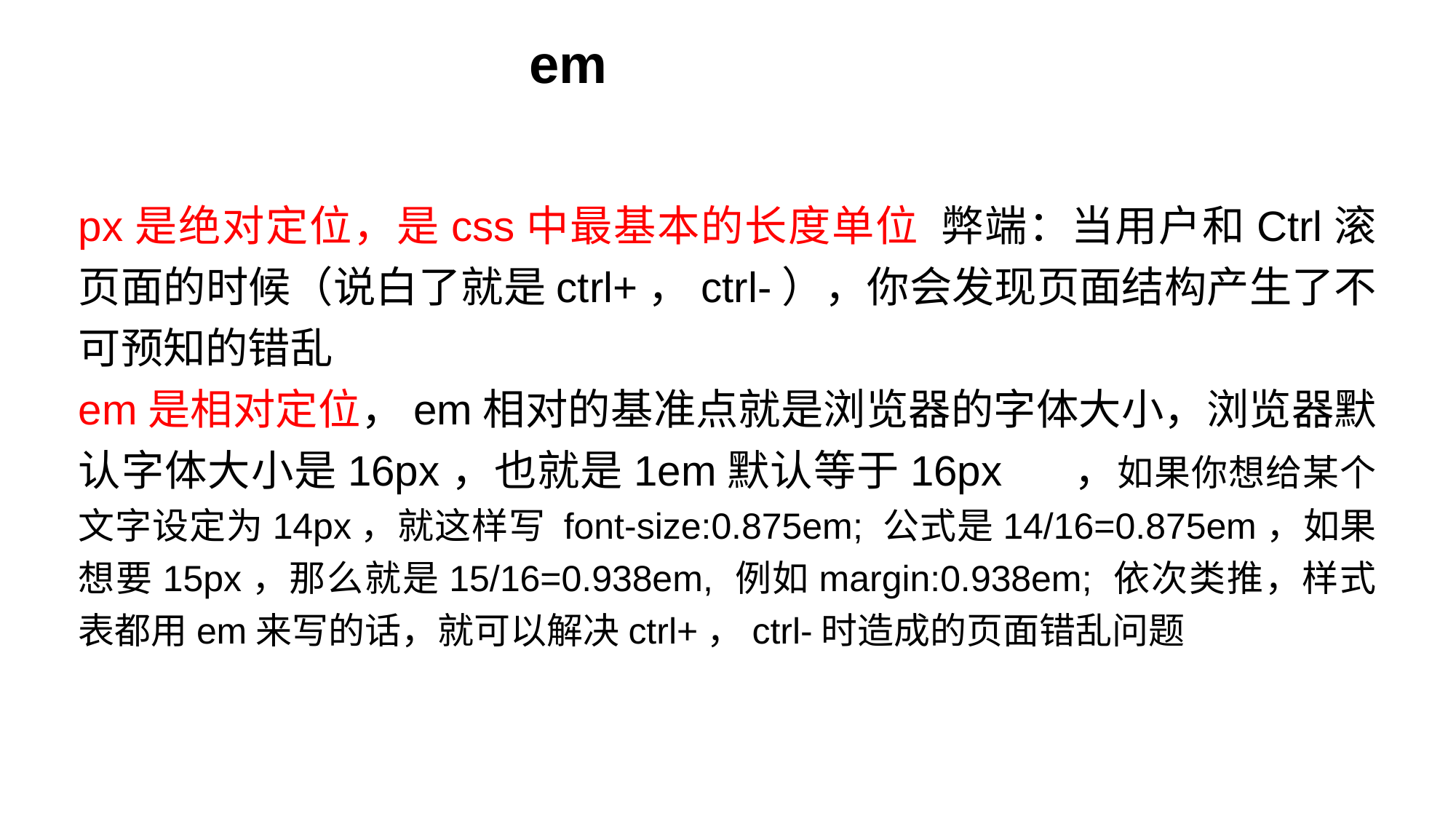

# em
px是绝对定位，是css中最基本的长度单位  弊端：当用户和Ctrl滚页面的时候（说白了就是ctrl+，ctrl-），你会发现页面结构产生了不可预知的错乱
em是相对定位，em相对的基准点就是浏览器的字体大小，浏览器默认字体大小是16px，也就是1em默认等于16px	，如果你想给某个文字设定为14px，就这样写 font-size:0.875em; 公式是14/16=0.875em，如果想要15px，那么就是15/16=0.938em, 例如margin:0.938em; 依次类推，样式表都用em来写的话，就可以解决ctrl+，ctrl-时造成的页面错乱问题